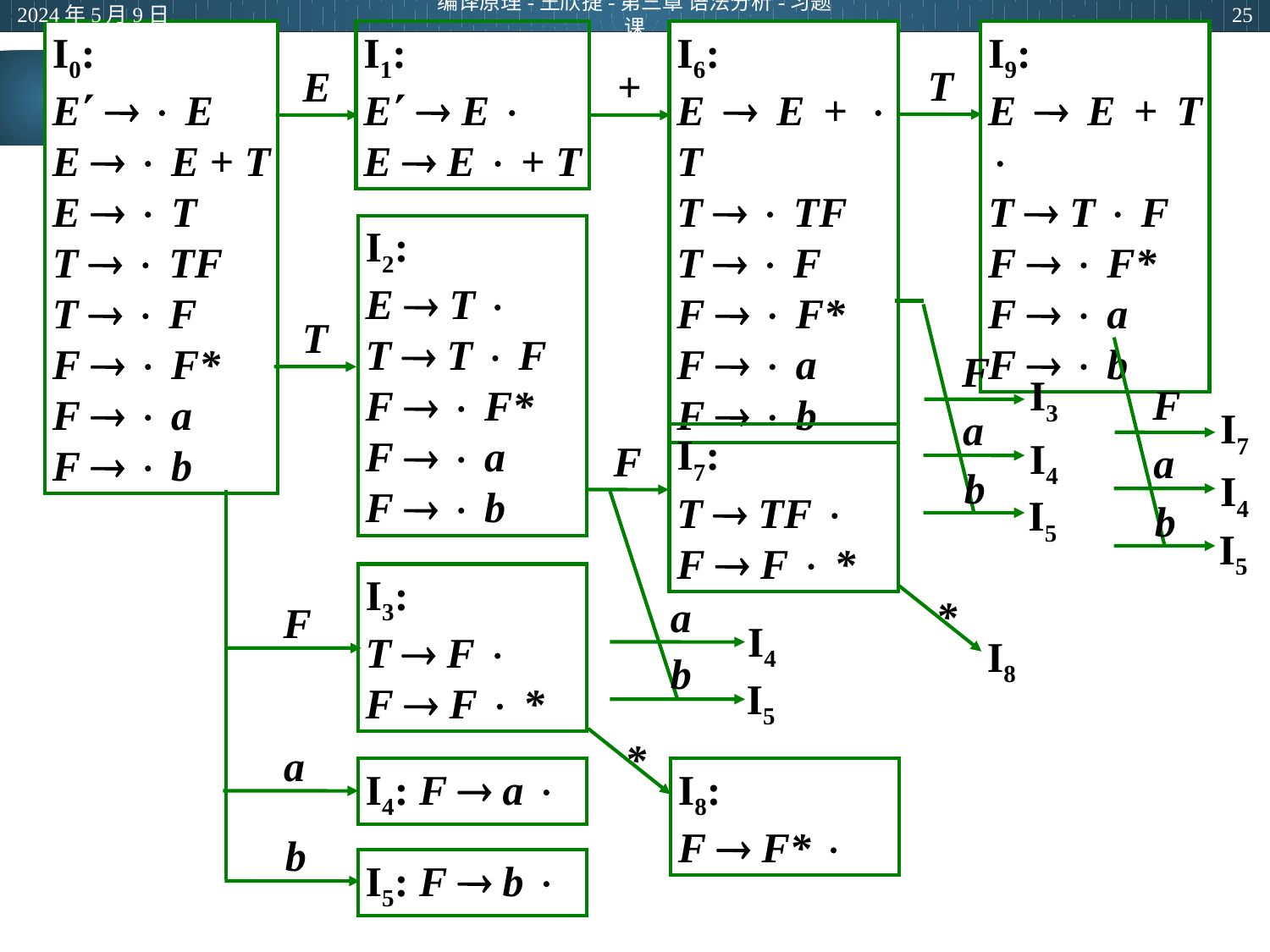

2024年5月9日
编译原理-王欣捷-第三章 语法分析-习题课
25
I0:
E′ → ⋅ E
E → ⋅ E + T
E → ⋅ T
T → ⋅ TF
T → ⋅ F
F → ⋅ F*
F → ⋅ a
F → ⋅ b
I1:
E′ → E ⋅
E → E ⋅ + T
I6:
E → E + ⋅ T
T → ⋅ TF
T → ⋅ F
F → ⋅ F*
F → ⋅ a
F → ⋅ b
I9:
E → E + T ⋅
T → T ⋅ F
F → ⋅ F*
F → ⋅ a
F → ⋅ b
T

E

+

I2:
E → T ⋅
T → T ⋅ F
F → ⋅ F*
F → ⋅ a
F → ⋅ b
T

F

I3
F

I7
a

I7:
T → TF ⋅
F → F ⋅ *
I4
F

a

b

I4
I5
b

I5
I3:
T → F ⋅
F → F ⋅ *
*

a

F

I4
I8
b

I5
*

a

I4: F → a ⋅
I8:
F → F* ⋅
b

I5: F → b ⋅